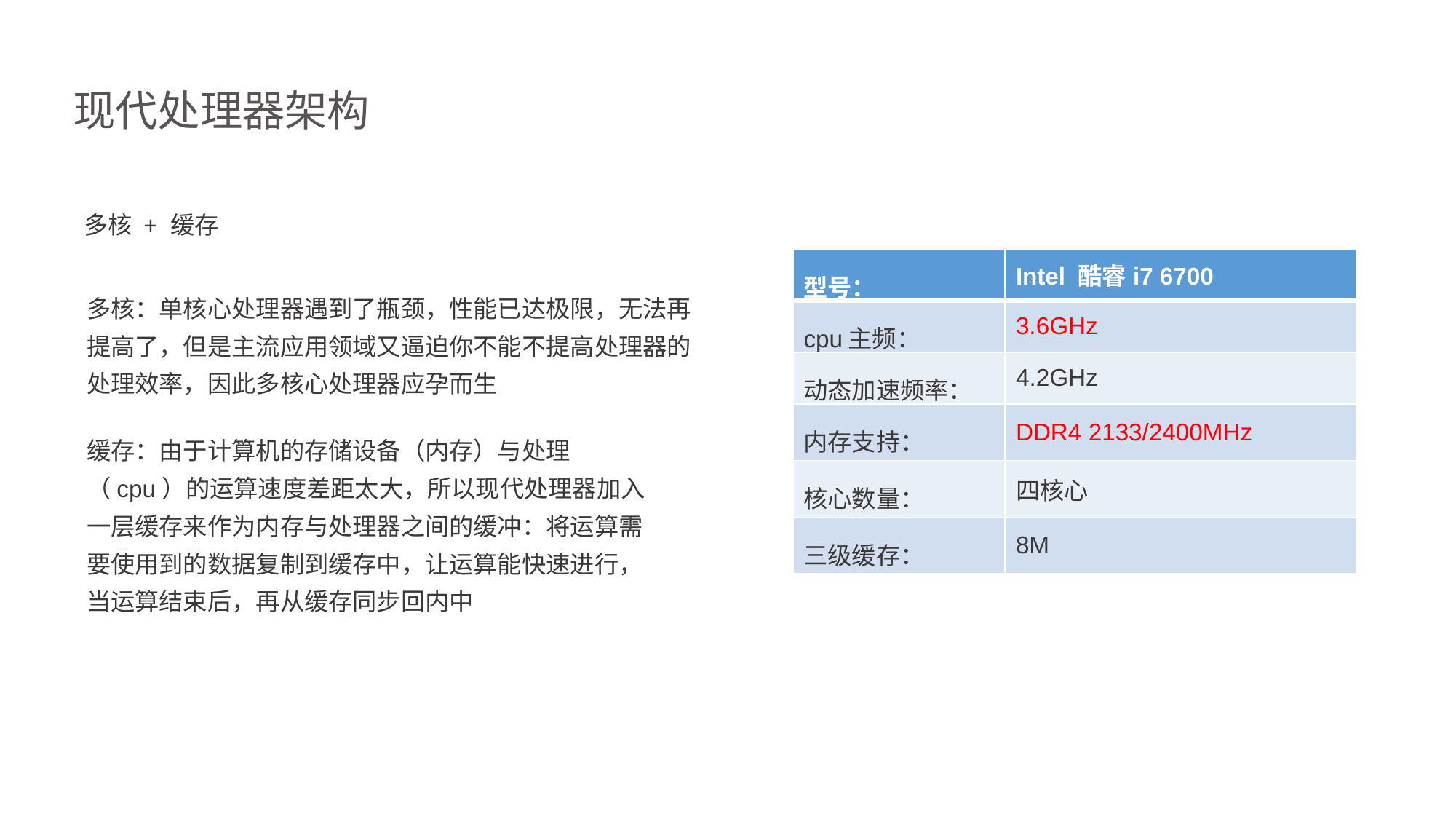

# 现代处理器架构
多核 + 缓存
| 型号： | Intel 酷睿i7 6700 |
| --- | --- |
| cpu主频： | 3.6GHz |
| 动态加速频率： | 4.2GHz |
| 内存支持： | DDR4 2133/2400MHz |
| 核心数量： | 四核心 |
| 三级缓存： | 8M |
多核：单核心处理器遇到了瓶颈，性能已达极限，无法再提高了，但是主流应用领域又逼迫你不能不提高处理器的处理效率，因此多核心处理器应孕而生
缓存：由于计算机的存储设备（内存）与处理（cpu）的运算速度差距太大，所以现代处理器加入一层缓存来作为内存与处理器之间的缓冲：将运算需要使用到的数据复制到缓存中，让运算能快速进行，当运算结束后，再从缓存同步回内中